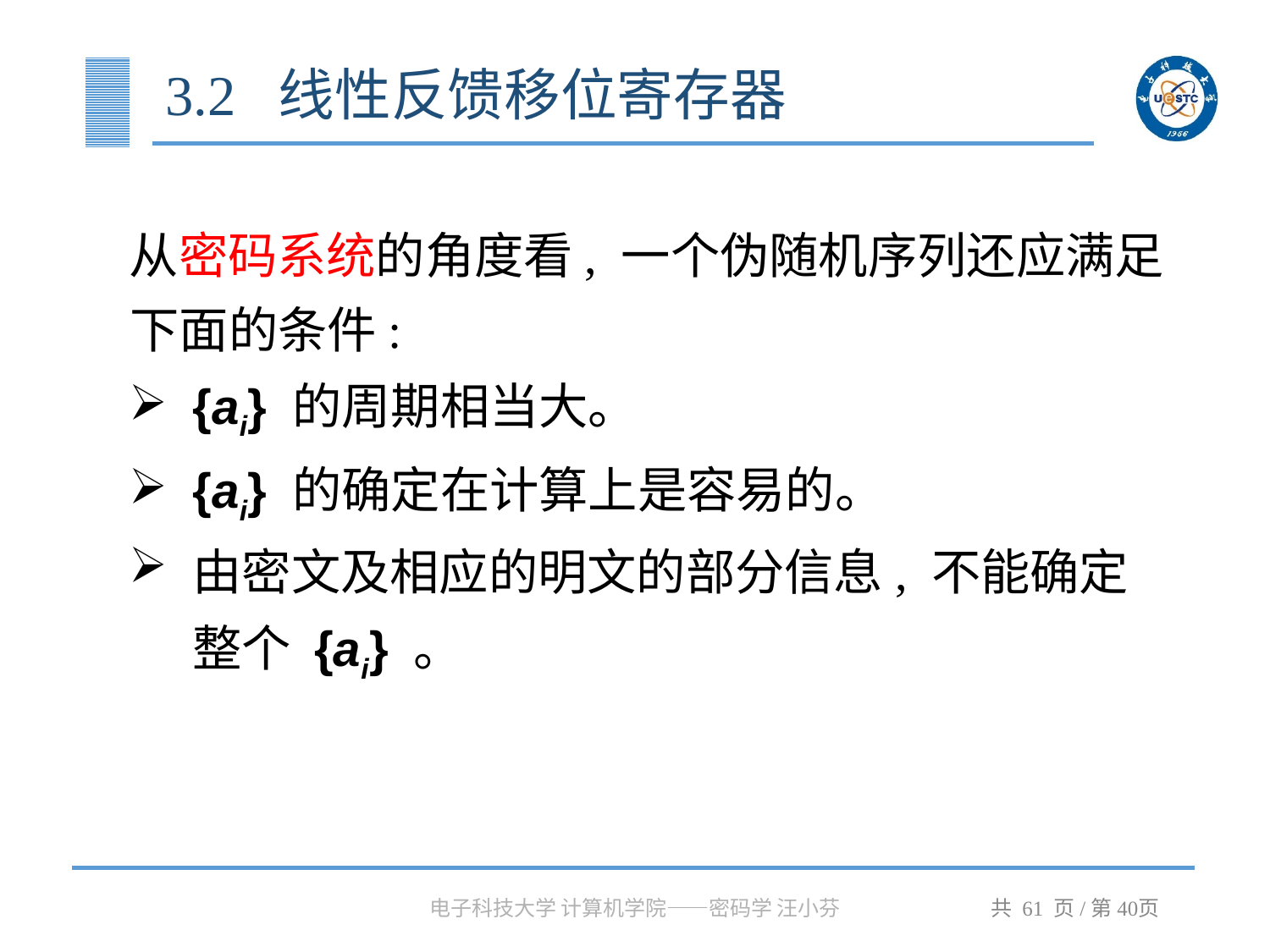

# 3.2  线性反馈移位寄存器
从密码系统的角度看, 一个伪随机序列还应满足下面的条件:
{ai} 的周期相当大。
{ai} 的确定在计算上是容易的。
由密文及相应的明文的部分信息, 不能确定整个 {ai} 。

电子科技大学 计算机学院——密码学 汪小芬
共 61 页/第40页